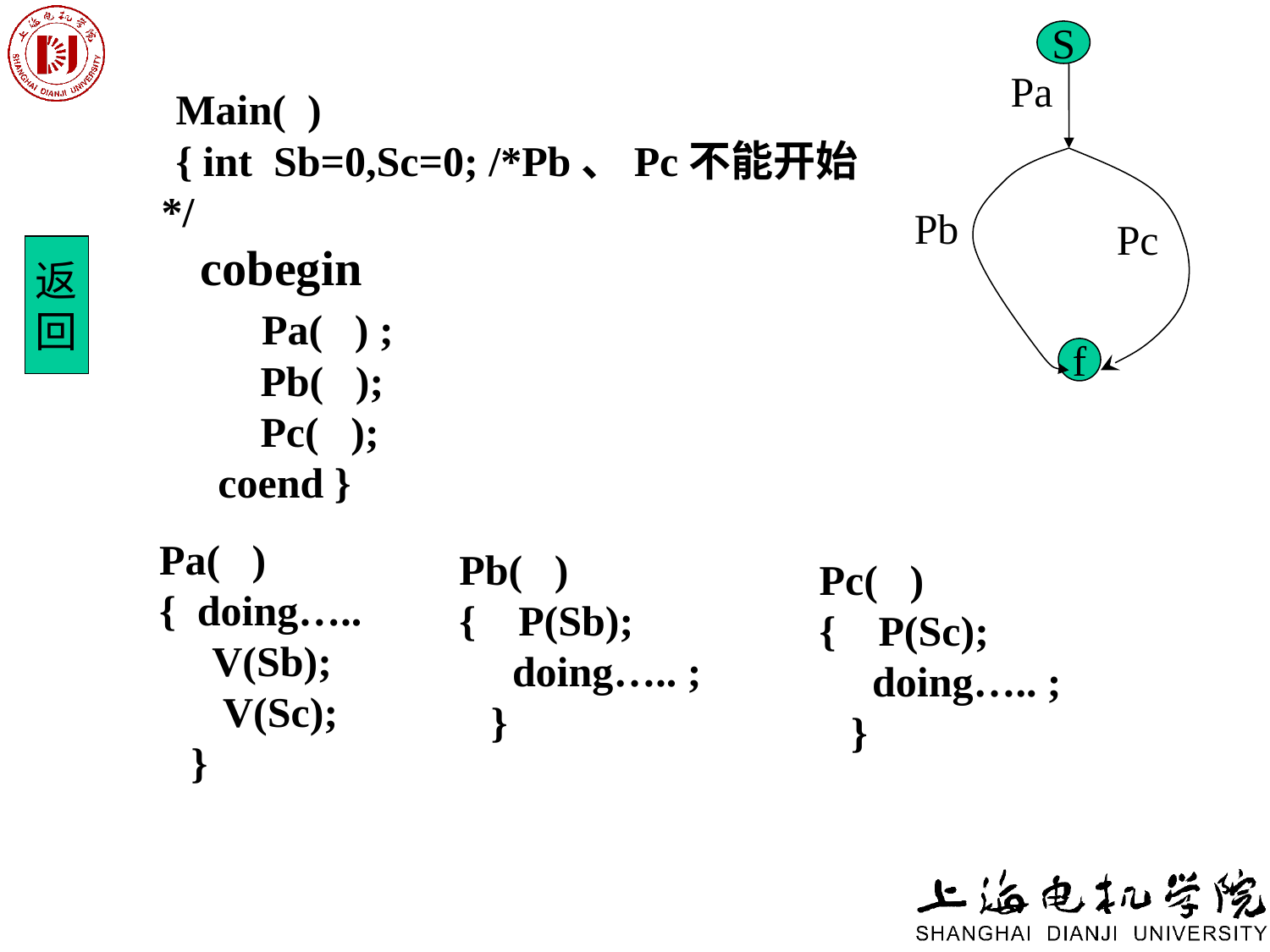

S

Pb
Pc
f
Pa
Main(  )
{ int  Sb=0,Sc=0; /*Pb、Pc不能开始*/
  cobegin
       Pa(   ) ;
        Pb(   );
        Pc(   );
    coend }
# 例二
返
回
Pa(   )
{  doing…..
     V(Sb);
      V(Sc);
   }
Pb(   )
{    P(Sb);
     doing….. ;
   }
Pc(   )
{    P(Sc);
     doing….. ;
   }